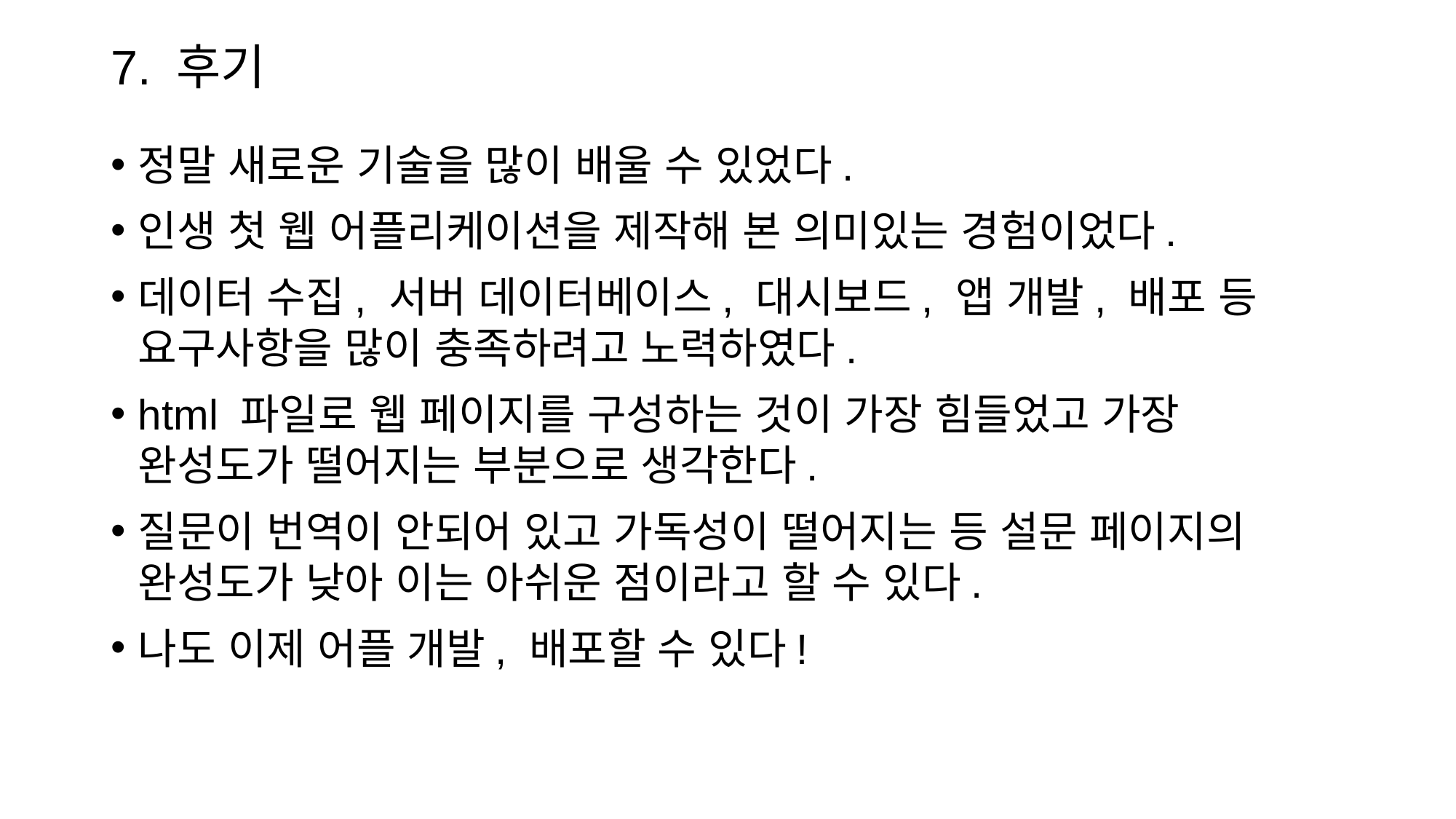

# 7. 후기
정말 새로운 기술을 많이 배울 수 있었다.
인생 첫 웹 어플리케이션을 제작해 본 의미있는 경험이었다.
데이터 수집, 서버 데이터베이스, 대시보드, 앱 개발, 배포 등 요구사항을 많이 충족하려고 노력하였다.
html 파일로 웹 페이지를 구성하는 것이 가장 힘들었고 가장 완성도가 떨어지는 부분으로 생각한다.
질문이 번역이 안되어 있고 가독성이 떨어지는 등 설문 페이지의 완성도가 낮아 이는 아쉬운 점이라고 할 수 있다.
나도 이제 어플 개발, 배포할 수 있다!